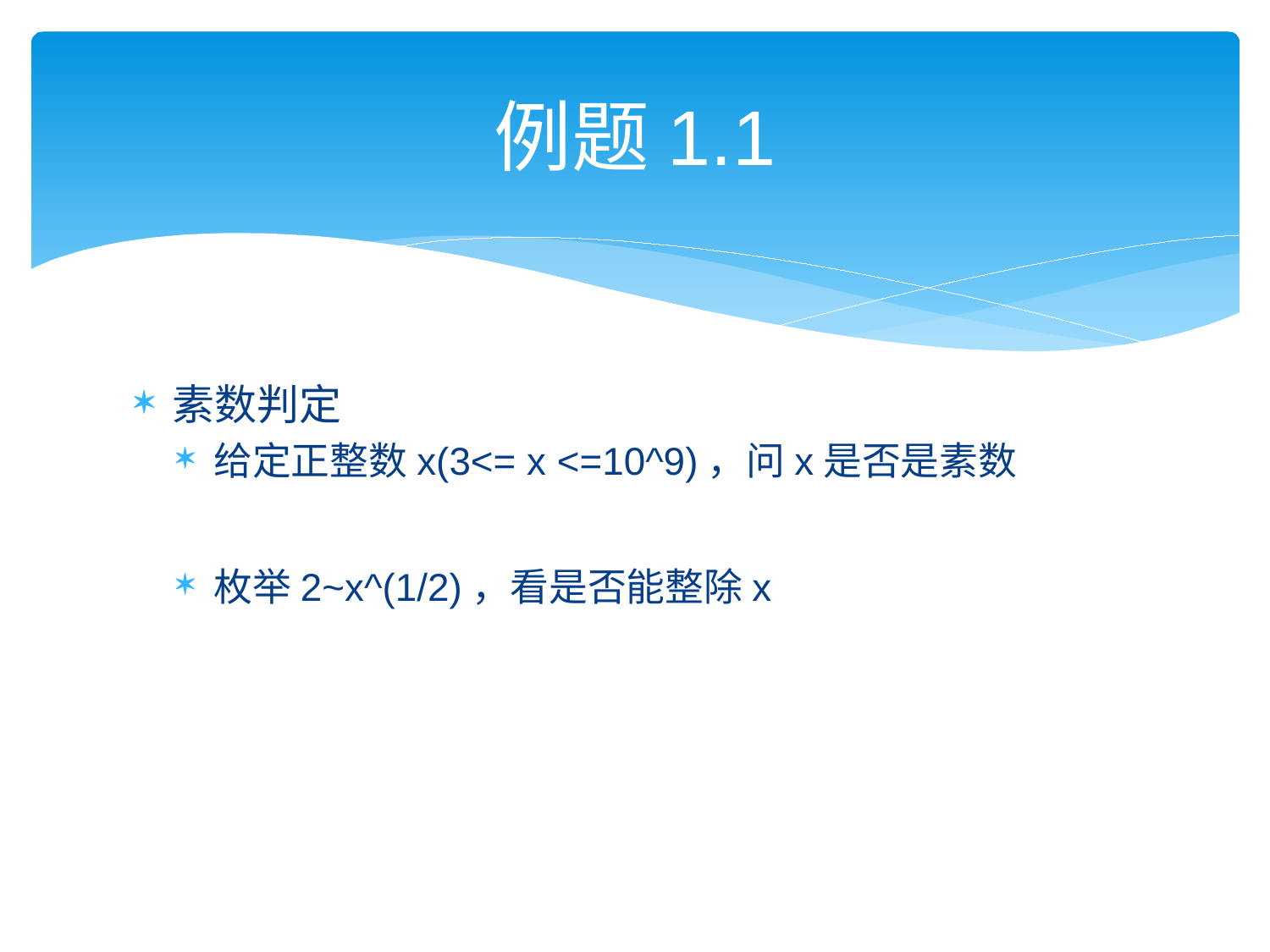

# 例题1.1
素数判定
给定正整数x(3<= x <=10^9)，问x是否是素数

枚举2~x^(1/2)，看是否能整除x